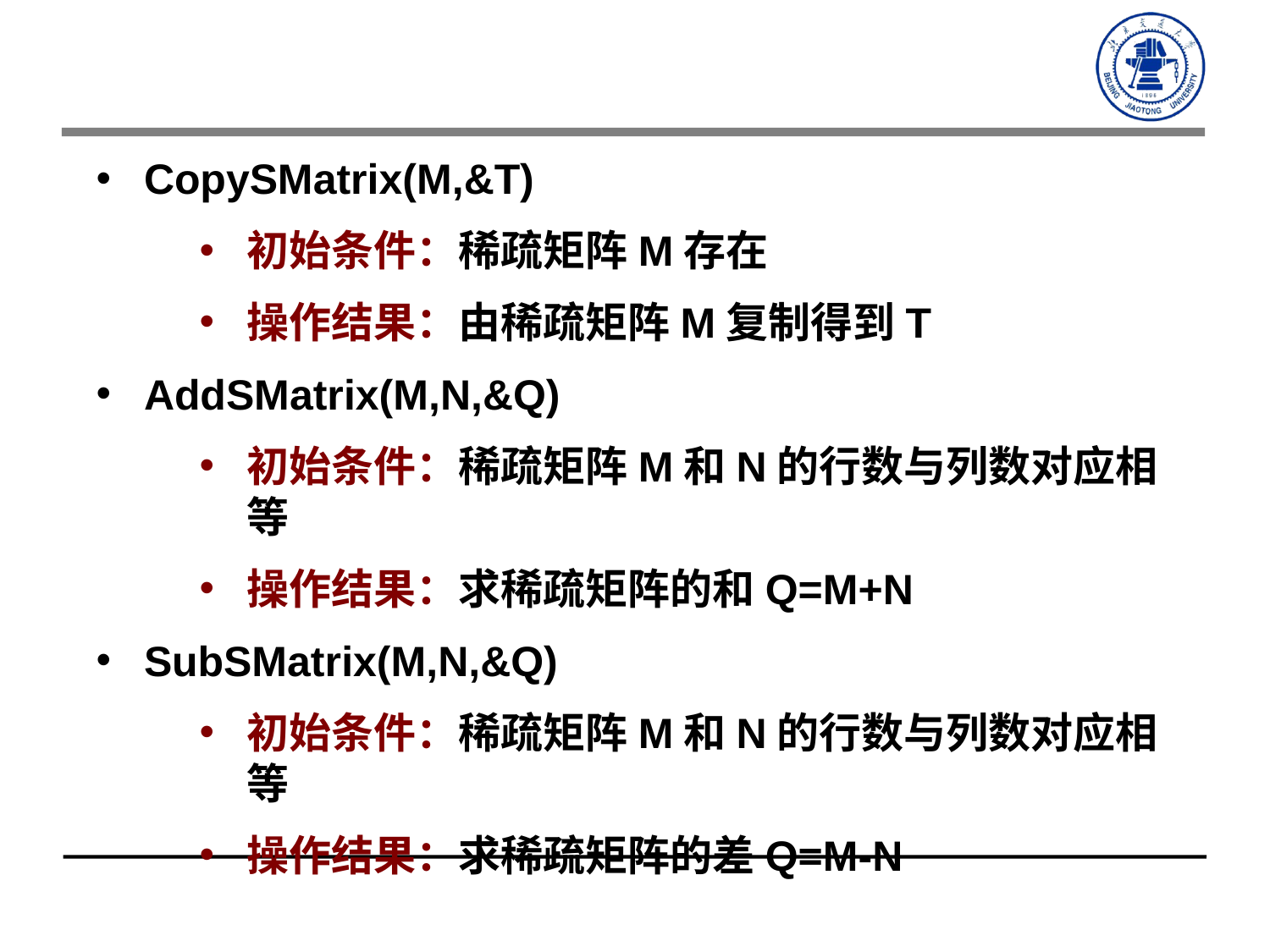

CopySMatrix(M,&T)
初始条件：稀疏矩阵M存在
操作结果：由稀疏矩阵M复制得到T
AddSMatrix(M,N,&Q)
初始条件：稀疏矩阵M和N的行数与列数对应相等
操作结果：求稀疏矩阵的和Q=M+N
SubSMatrix(M,N,&Q)
初始条件：稀疏矩阵M和N的行数与列数对应相等
操作结果：求稀疏矩阵的差Q=M-N